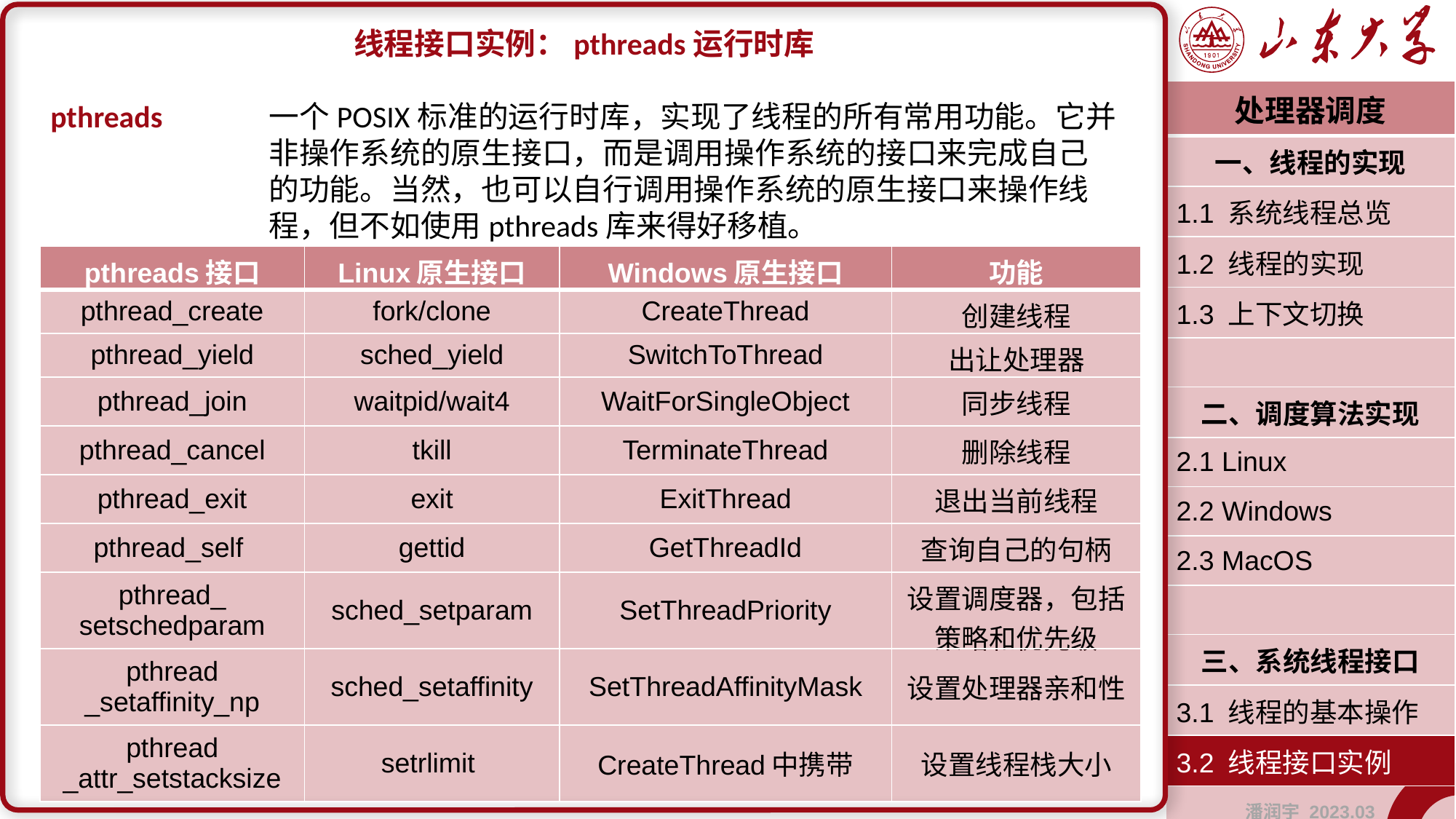

线程接口实例：pthreads运行时库

pthreads	一个POSIX标准的运行时库，实现了线程的所有常用功能。它并		非操作系统的原生接口，而是调用操作系统的接口来完成自己		的功能。当然，也可以自行调用操作系统的原生接口来操作线		程，但不如使用pthreads库来得好移植。
| 处理器调度 |
| --- |
| 一、线程的实现 |
| 1.1 系统线程总览 |
| 1.2 线程的实现 |
| 1.3 上下文切换 |
|  |
| 二、调度算法实现 |
| 2.1 Linux |
| 2.2 Windows |
| 2.3 MacOS |
|  |
| 三、系统线程接口 |
| 3.1 线程的基本操作 |
| 3.2 线程接口实例 |
| 潘润宇 2023.03 |
| pthreads接口 | Linux原生接口 | Windows原生接口 | 功能 |
| --- | --- | --- | --- |
| pthread\_create | fork/clone | CreateThread | 创建线程 |
| pthread\_yield | sched\_yield | SwitchToThread | 出让处理器 |
| pthread\_join | waitpid/wait4 | WaitForSingleObject | 同步线程 |
| pthread\_cancel | tkill | TerminateThread | 删除线程 |
| pthread\_exit | exit | ExitThread | 退出当前线程 |
| pthread\_self | gettid | GetThreadId | 查询自己的句柄 |
| pthread\_ setschedparam | sched\_setparam | SetThreadPriority | 设置调度器，包括策略和优先级 |
| pthread \_setaffinity\_np | sched\_setaffinity | SetThreadAffinityMask | 设置处理器亲和性 |
| pthread \_attr\_setstacksize | setrlimit | CreateThread中携带 | 设置线程栈大小 |